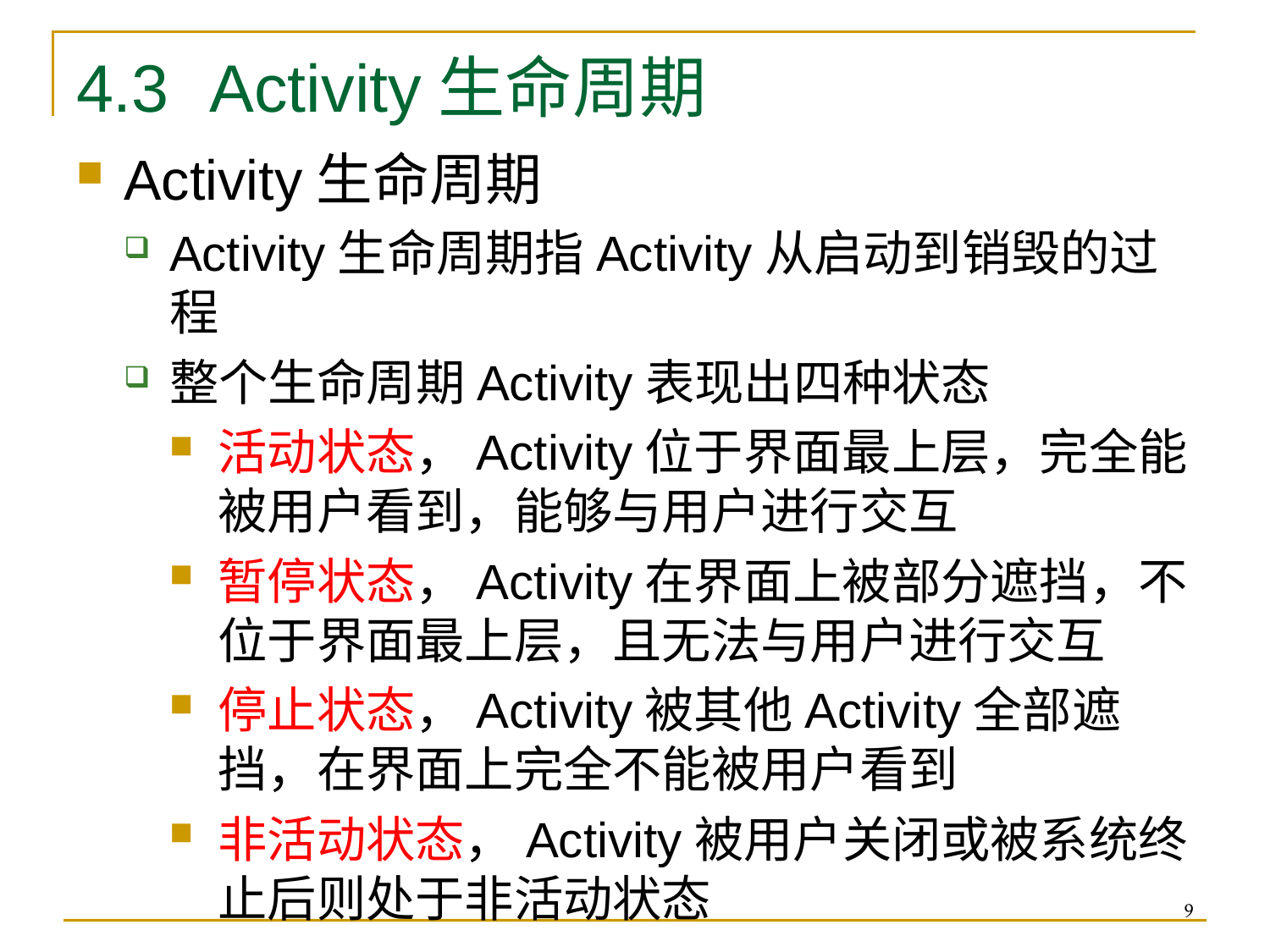

# 4.3 Activity生命周期
Activity生命周期
Activity生命周期指Activity从启动到销毁的过程
整个生命周期Activity表现出四种状态
活动状态，Activity位于界面最上层，完全能被用户看到，能够与用户进行交互
暂停状态，Activity在界面上被部分遮挡，不位于界面最上层，且无法与用户进行交互
停止状态，Activity被其他Activity全部遮挡，在界面上完全不能被用户看到
非活动状态，Activity被用户关闭或被系统终止后则处于非活动状态
9